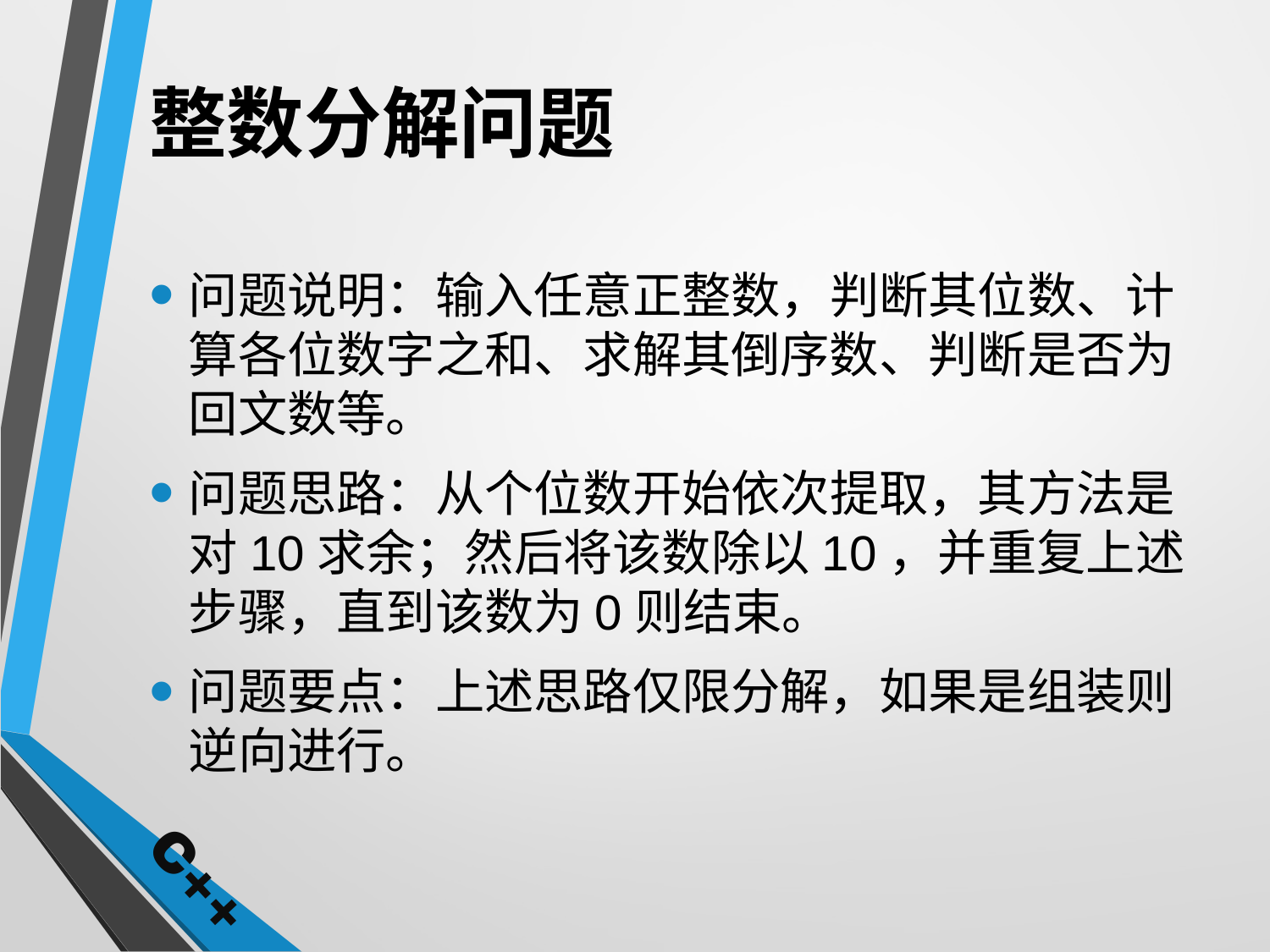

# 整数分解问题
问题说明：输入任意正整数，判断其位数、计算各位数字之和、求解其倒序数、判断是否为回文数等。
问题思路：从个位数开始依次提取，其方法是对10求余；然后将该数除以10，并重复上述步骤，直到该数为0则结束。
问题要点：上述思路仅限分解，如果是组装则逆向进行。